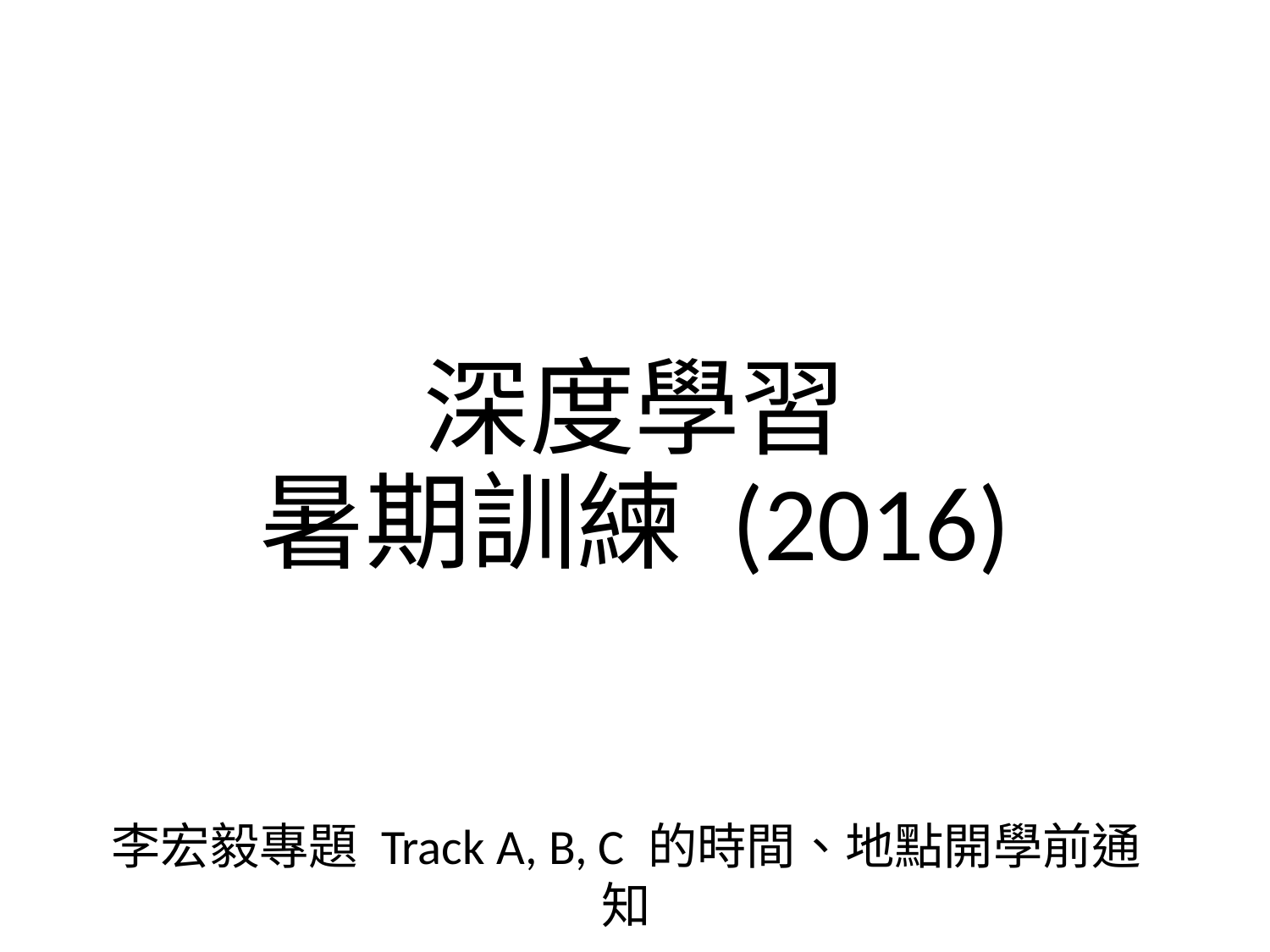

# 深度學習 暑期訓練 (2016)
李宏毅專題 Track A, B, C 的時間、地點開學前通知